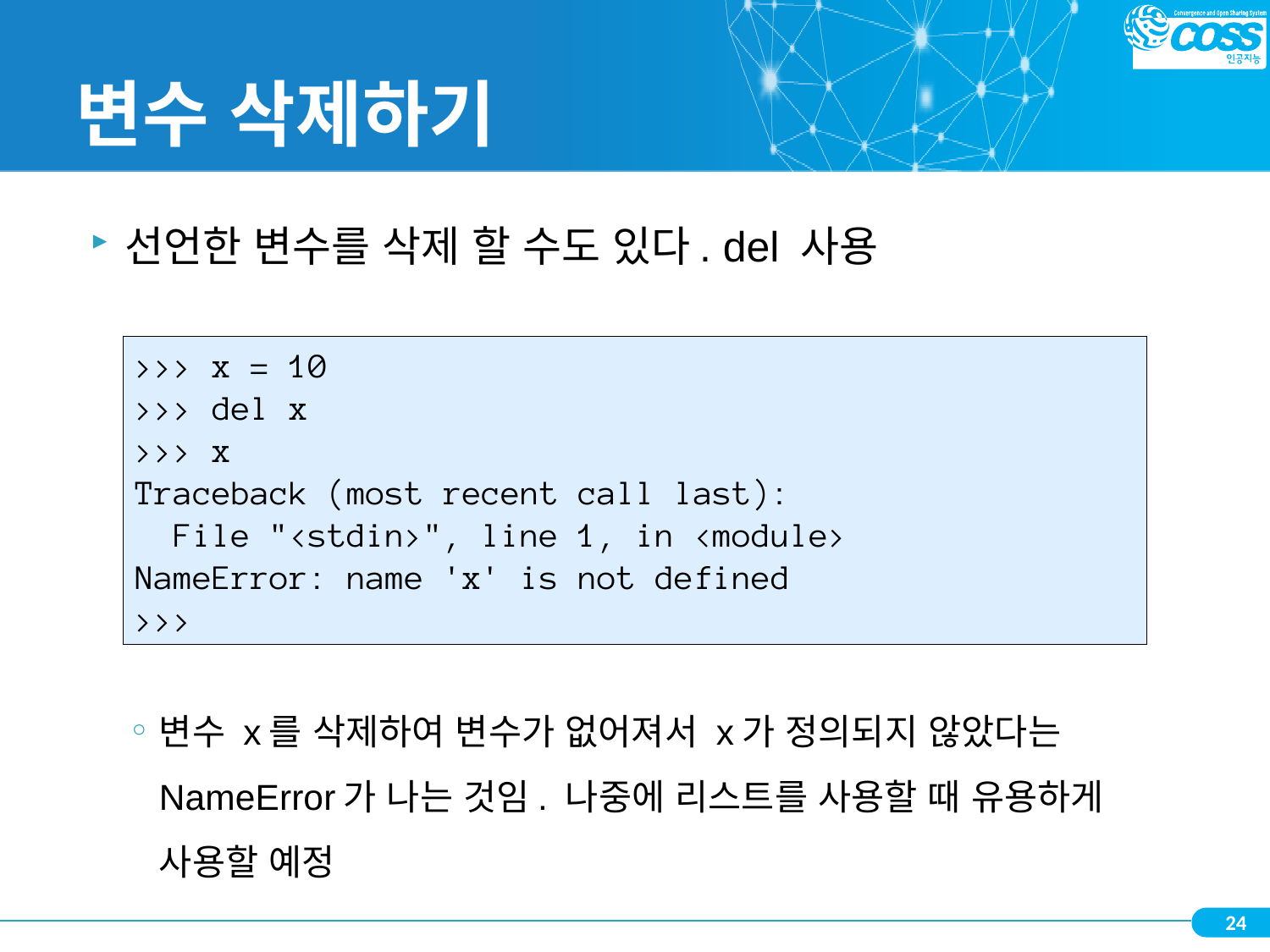

# 변수 삭제하기
선언한 변수를 삭제 할 수도 있다. del 사용

변수 x를 삭제하여 변수가 없어져서 x가 정의되지 않았다는 NameError가 나는 것임. 나중에 리스트를 사용할 때 유용하게 사용할 예정

>>> x = 10
>>> del x
>>> x
Traceback (most recent call last):
  File "<stdin>", line 1, in <module>
NameError: name 'x' is not defined
>>>